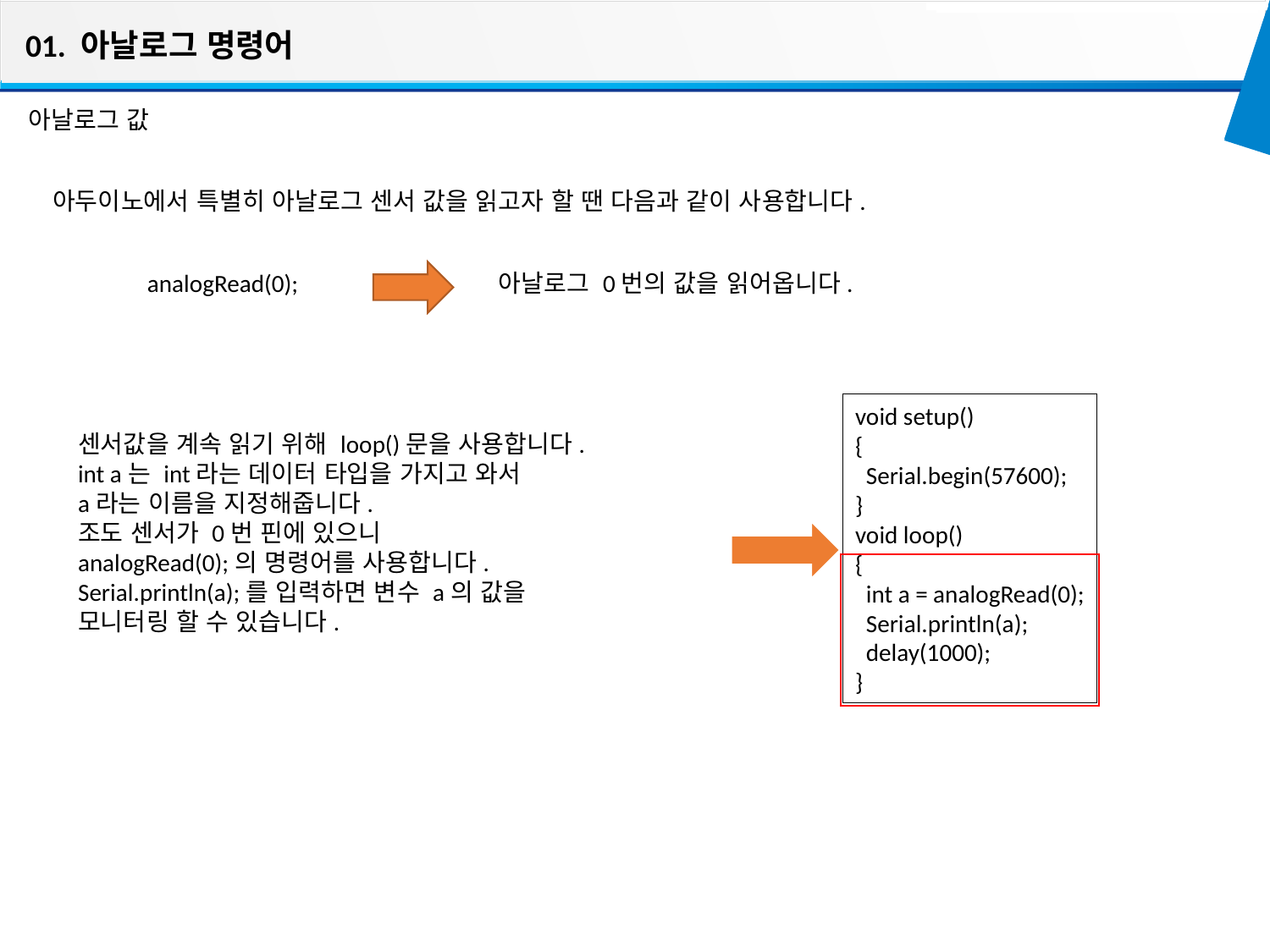

01. 아날로그 명령어

아날로그 값
아두이노에서 특별히 아날로그 센서 값을 읽고자 할 땐 다음과 같이 사용합니다.
analogRead(0);

아날로그 0번의 값을 읽어옵니다.
void setup()
{
  Serial.begin(57600);
}
void loop()
{
  int a = analogRead(0);
  Serial.println(a);
  delay(1000);
}
센서값을 계속 읽기 위해 loop()문을 사용합니다.
int a는 int라는 데이터 타입을 가지고 와서
a라는 이름을 지정해줍니다.
조도 센서가 0번 핀에 있으니
analogRead(0);의 명령어를 사용합니다.
Serial.println(a);를 입력하면 변수 a의 값을
모니터링 할 수 있습니다.